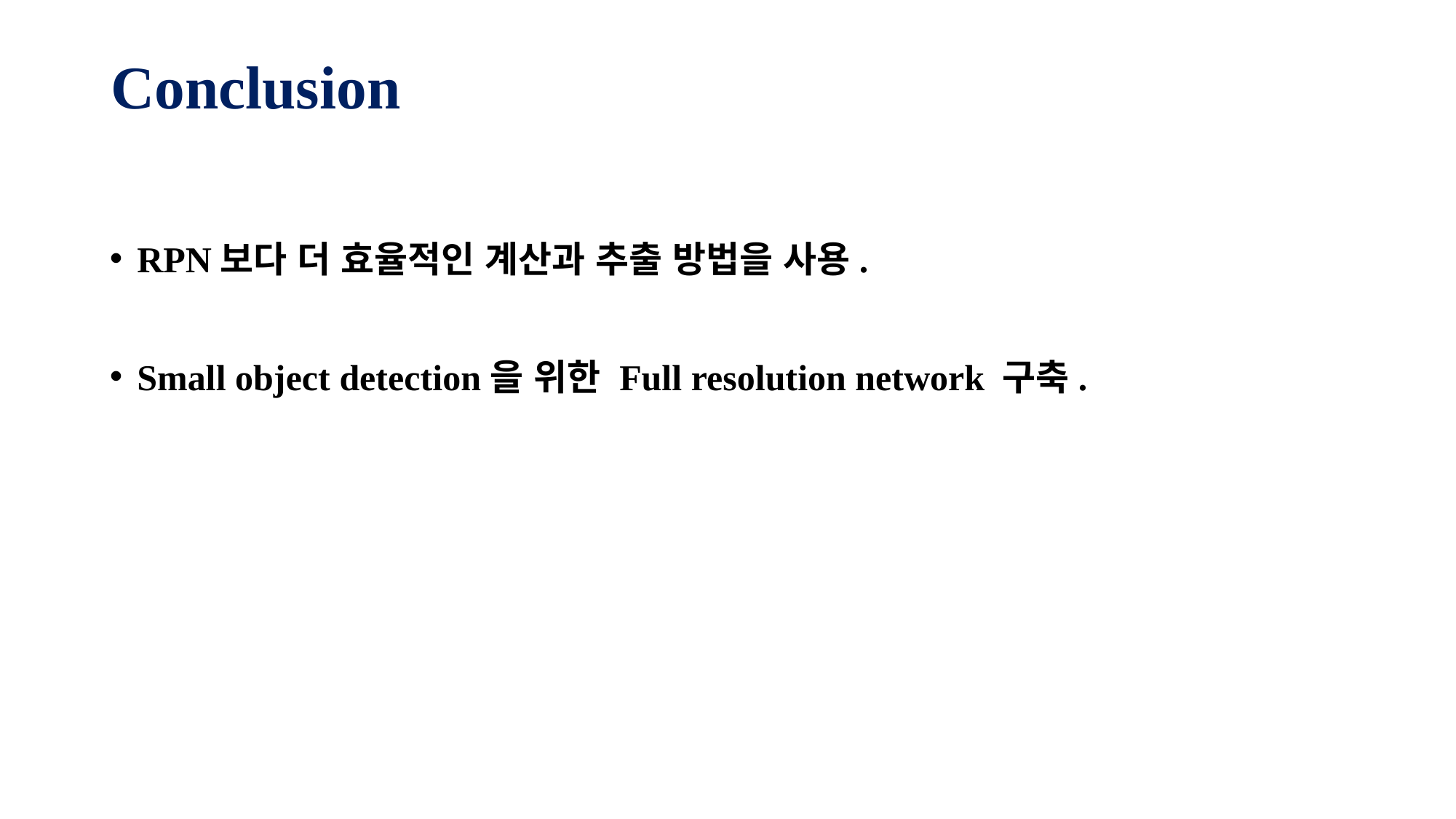

# Conclusion

RPN보다 더 효율적인 계산과 추출 방법을 사용.

Small object detection을 위한 Full resolution network 구축.